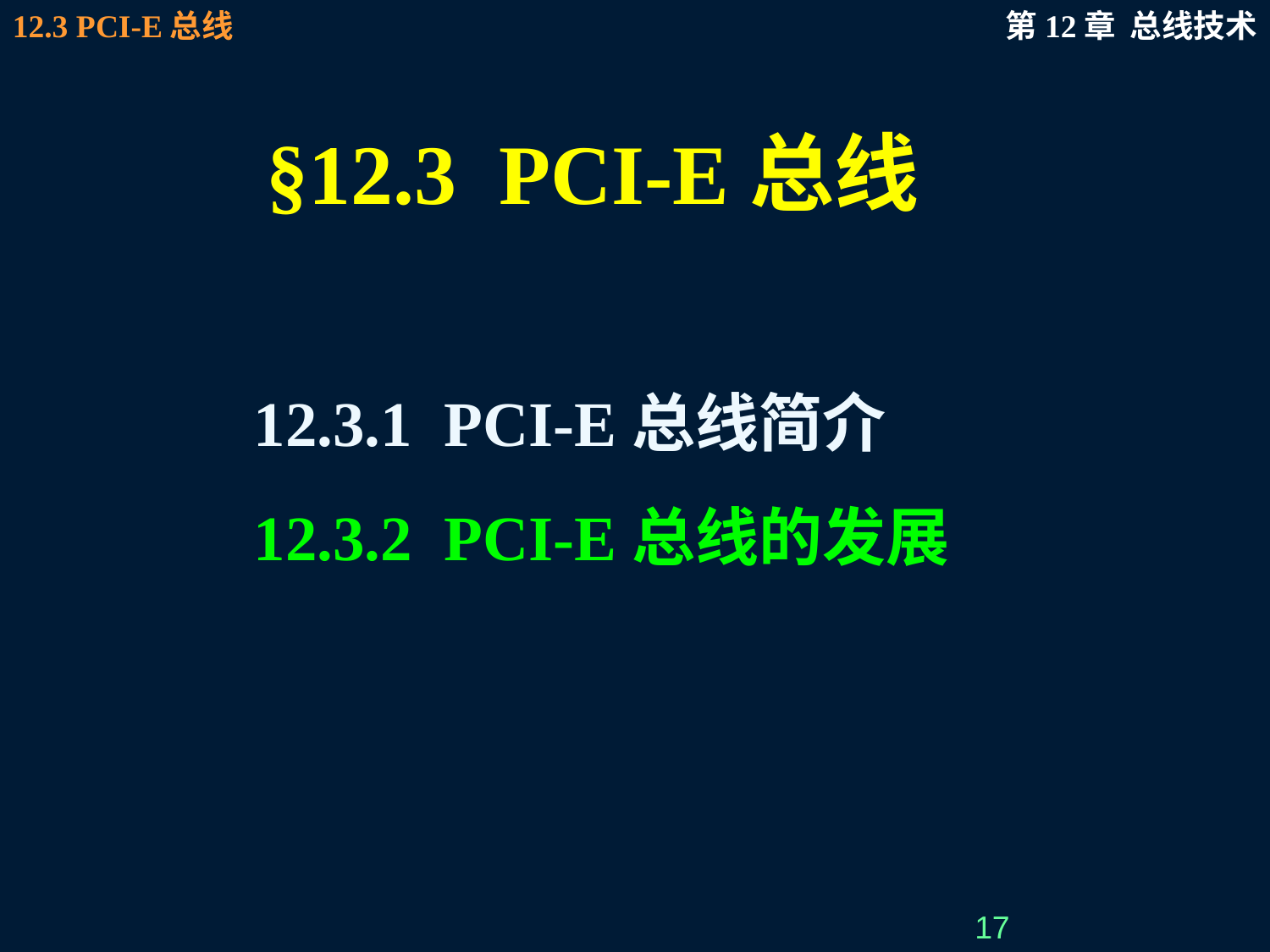

# §12.3  PCI-E总线
12.3.1  PCI-E总线简介
12.3.2  PCI-E总线的发展